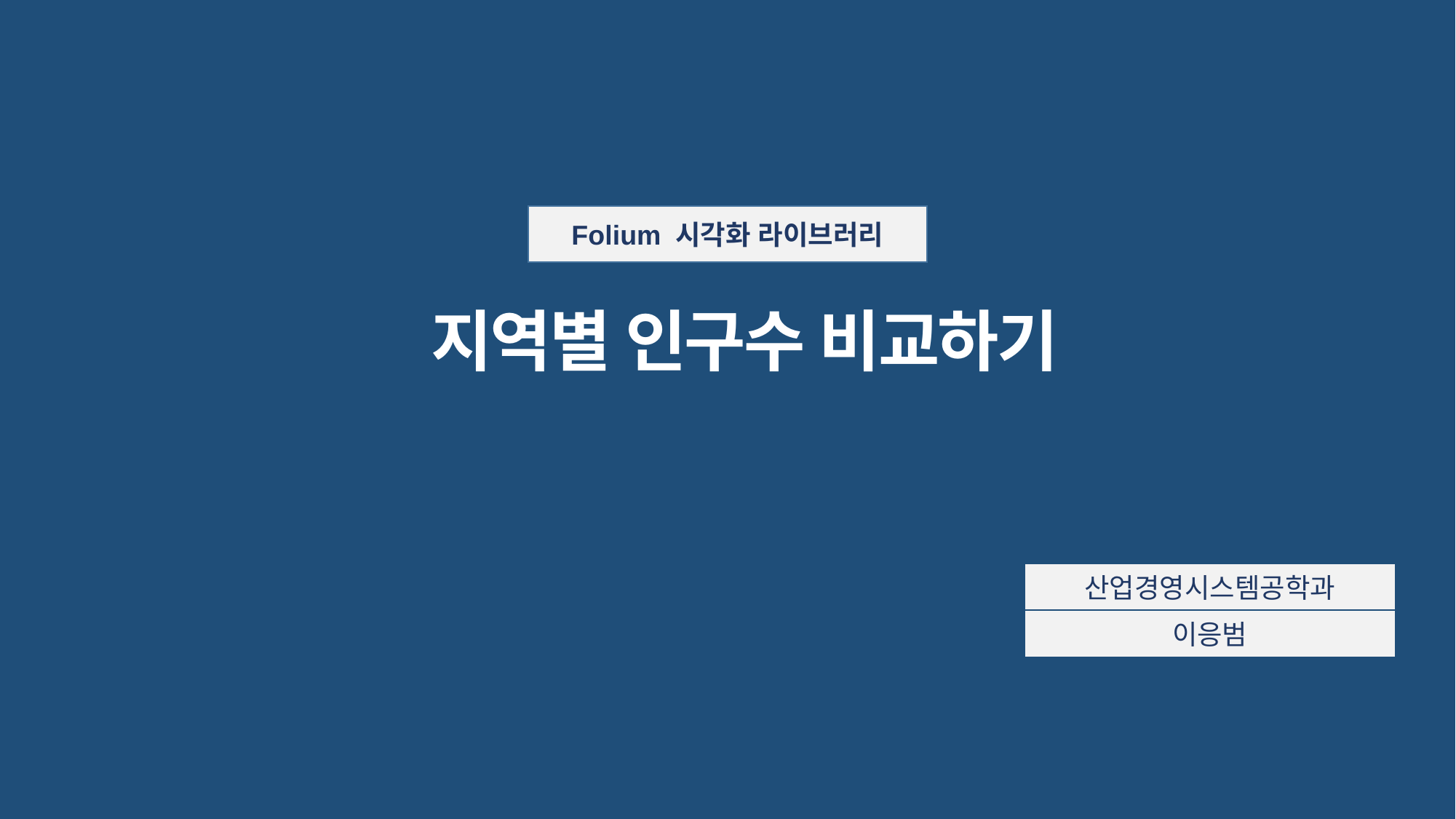

Folium 시각화 라이브러리
 지역별 인구수 비교하기
산업경영시스템공학과
이응범